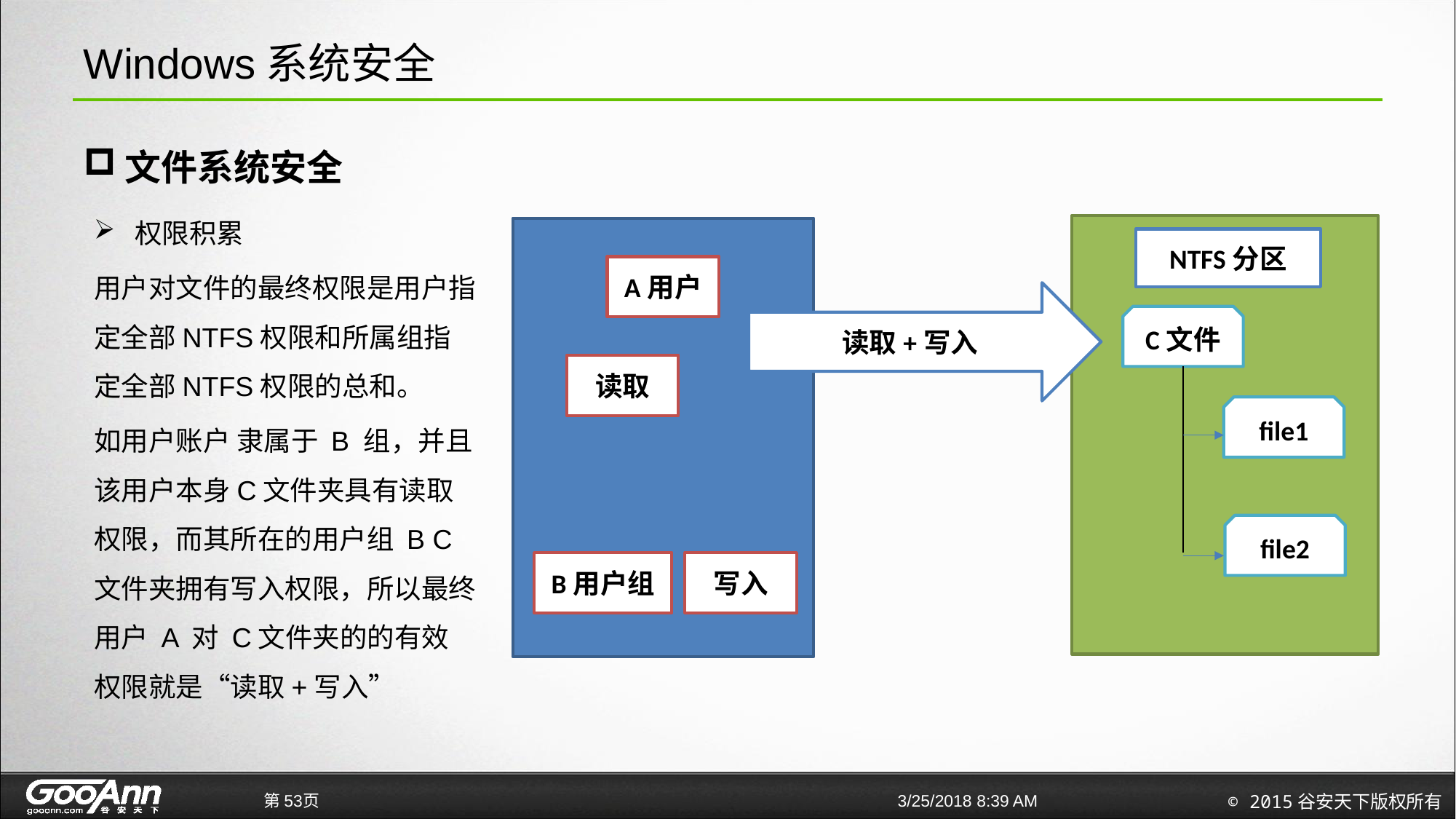

# Windows系统安全
文件系统安全
权限积累
用户对文件的最终权限是用户指定全部NTFS权限和所属组指定全部NTFS权限的总和。
如用户账户 隶属于 B 组，并且该用户本身C文件夹具有读取权限，而其所在的用户组 B C文件夹拥有写入权限，所以最终用户 A 对 C文件夹的的有效权限就是“读取+写入”

NTFS分区
A用户
读取+写入
C文件
读取
file1
file2
B用户组
写入